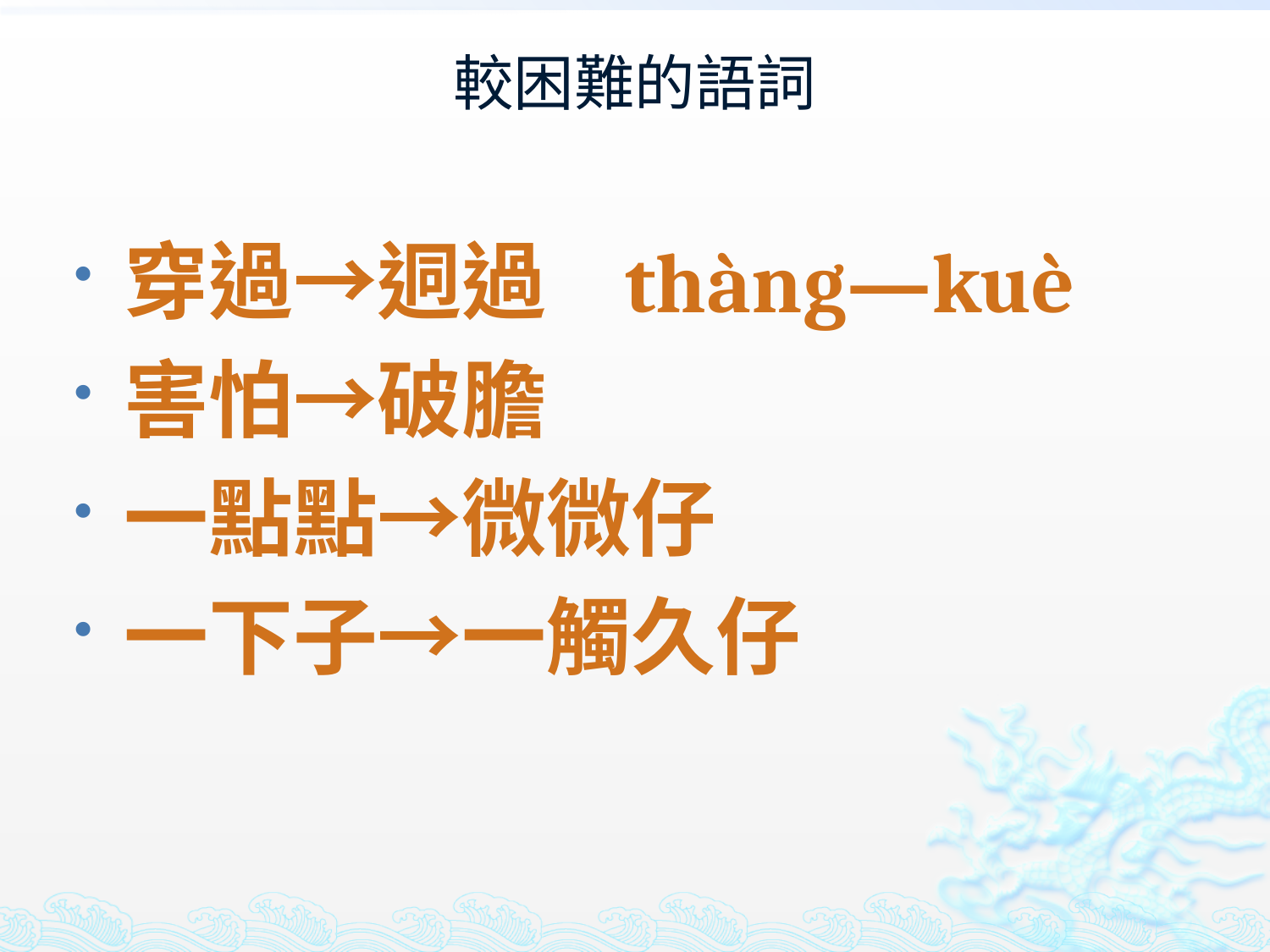

# 較困難的語詞
穿過→迵過   thàng—kuè
害怕→破膽
一點點→微微仔
一下子→一觸久仔